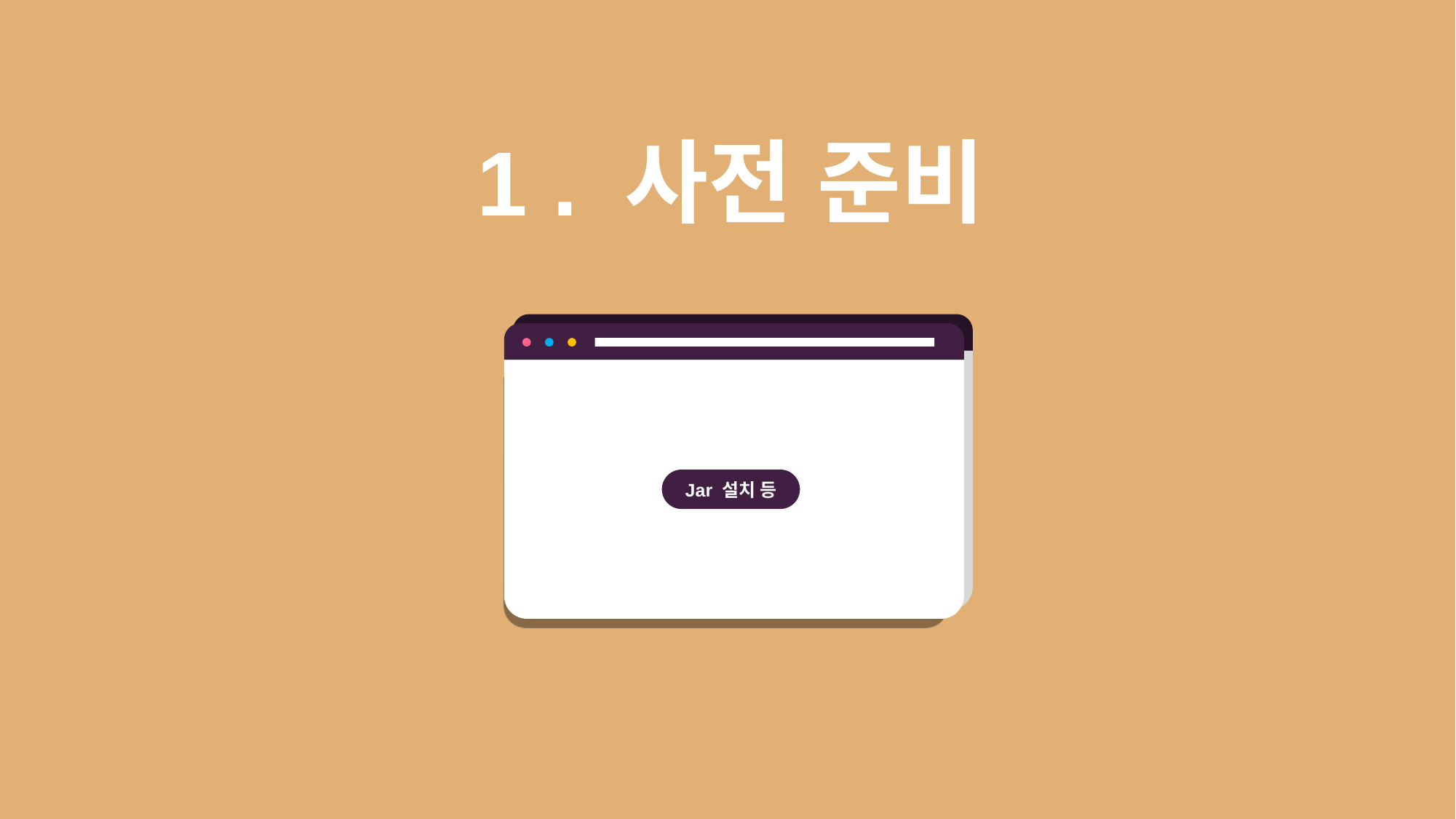

1 . 사전 준비

Jar 설치 등